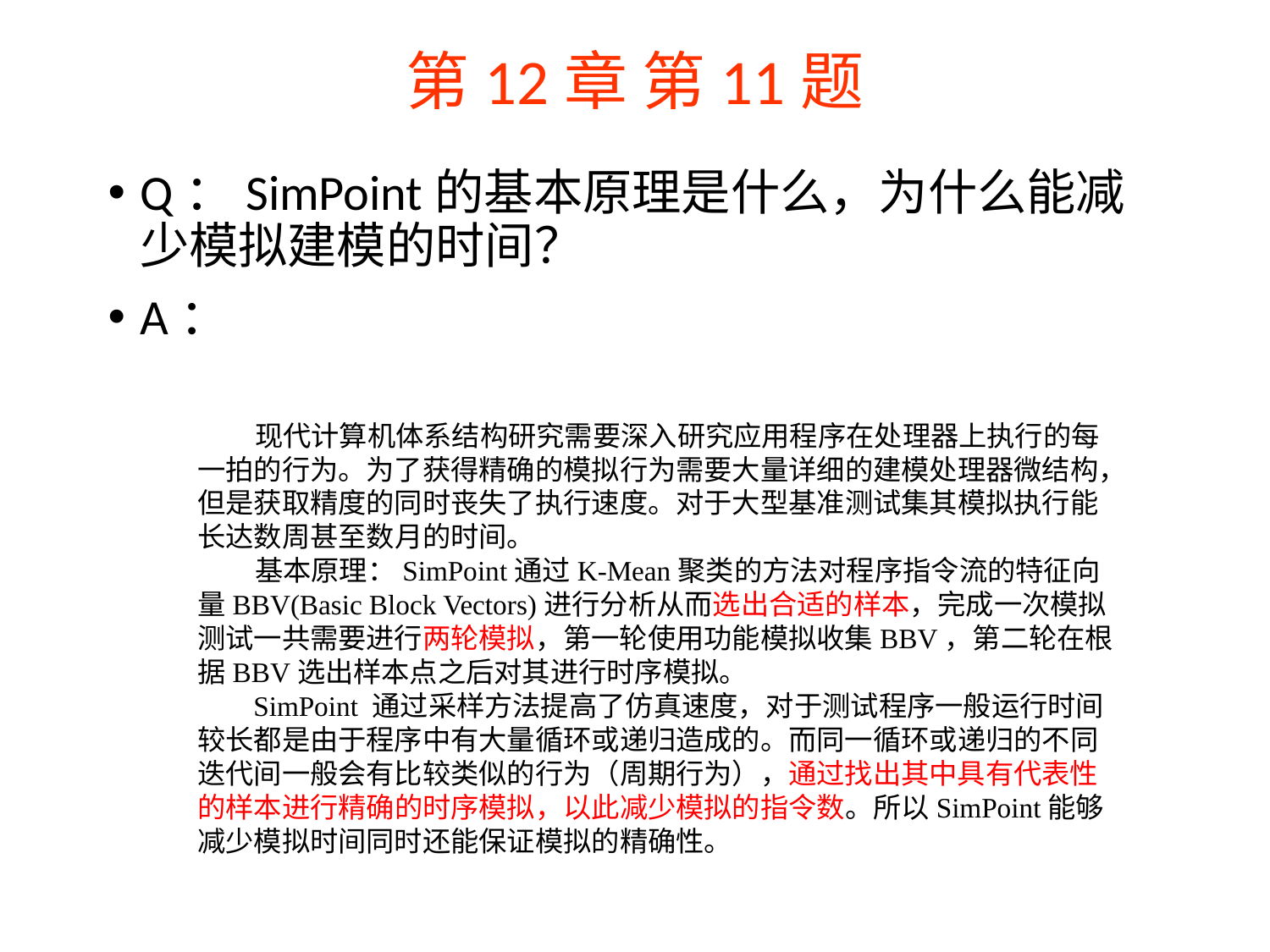

# 第12章 第11题
Q：SimPoint的基本原理是什么，为什么能减少模拟建模的时间？
A：
        现代计算机体系结构研究需要深入研究应用程序在处理器上执行的每一拍的行为。为了获得精确的模拟行为需要大量详细的建模处理器微结构，但是获取精度的同时丧失了执行速度。对于大型基准测试集其模拟执行能长达数周甚至数月的时间。
        基本原理：SimPoint通过K-Mean聚类的方法对程序指令流的特征向量BBV(Basic Block Vectors)进行分析从而选出合适的样本，完成一次模拟测试一共需要进行两轮模拟，第一轮使用功能模拟收集BBV，第二轮在根据BBV选出样本点之后对其进行时序模拟。
        SimPoint 通过采样方法提高了仿真速度，对于测试程序一般运行时间较长都是由于程序中有大量循环或递归造成的。而同一循环或递归的不同迭代间一般会有比较类似的行为（周期行为），通过找出其中具有代表性的样本进行精确的时序模拟，以此减少模拟的指令数。所以SimPoint能够减少模拟时间同时还能保证模拟的精确性。